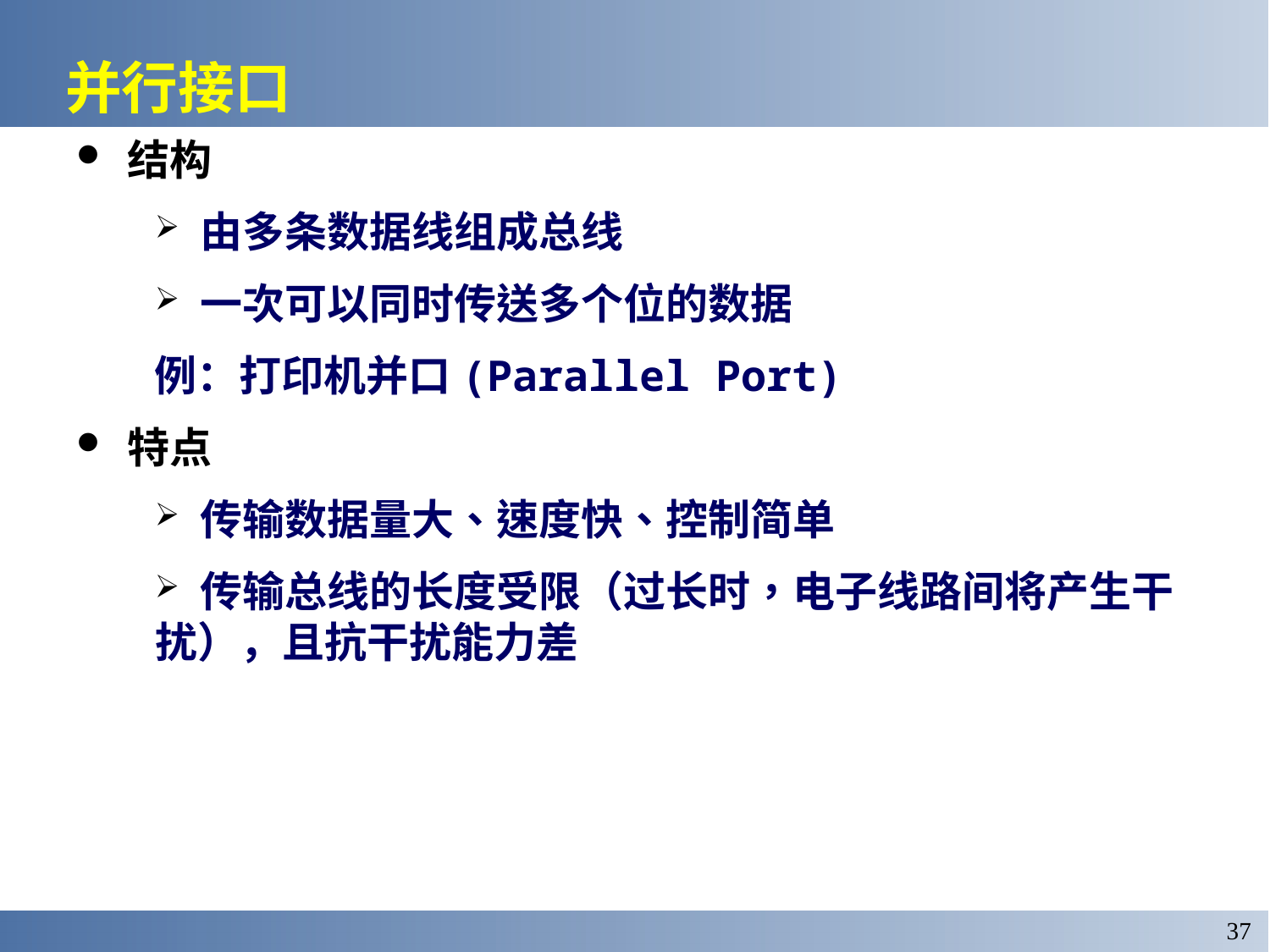

并行接口
 结构
 由多条数据线组成总线
 一次可以同时传送多个位的数据
例：打印机并口(Parallel Port)
 特点
 传输数据量大、速度快、控制简单
 传输总线的长度受限（过长时，电子线路间将产生干扰），且抗干扰能力差